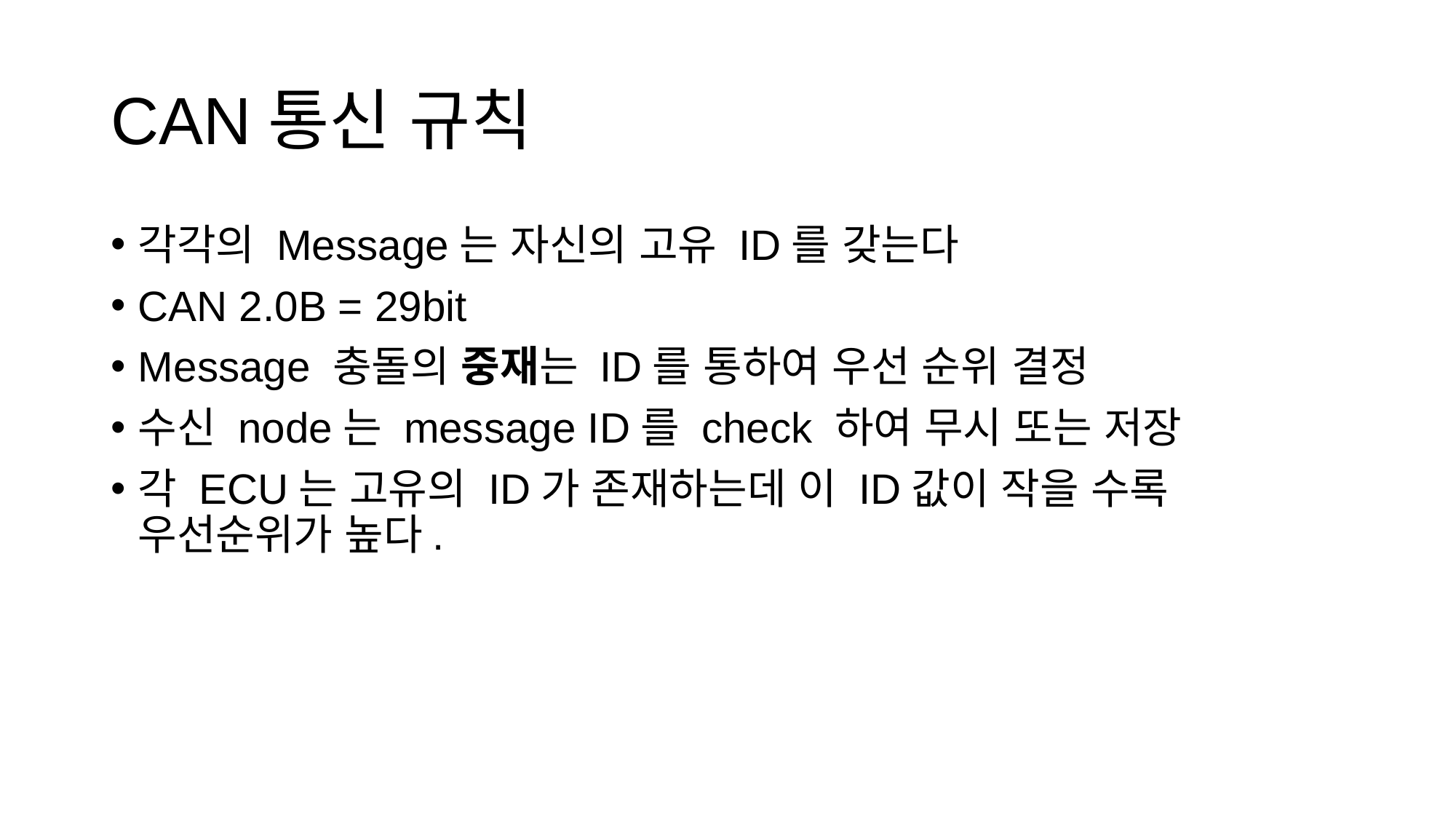

# CAN통신 규칙
각각의 Message는 자신의 고유 ID를 갖는다
CAN 2.0B = 29bit
Message 충돌의 중재는 ID를 통하여 우선 순위 결정
수신 node는 message ID를 check 하여 무시 또는 저장
각 ECU는 고유의 ID가 존재하는데 이 ID값이 작을 수록 우선순위가 높다.